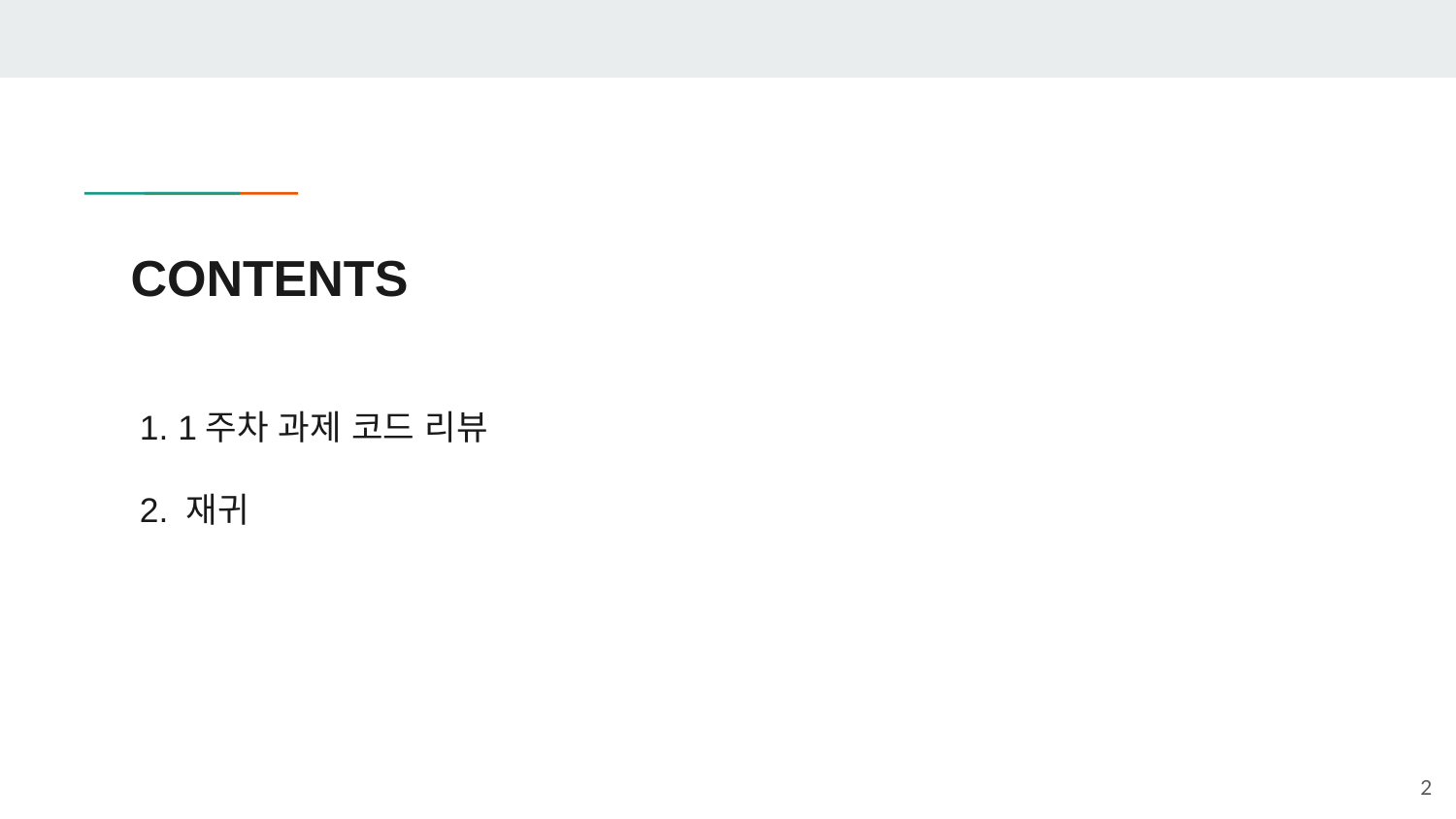

# CONTENTS
1. 1주차 과제 코드 리뷰
2. 재귀
2